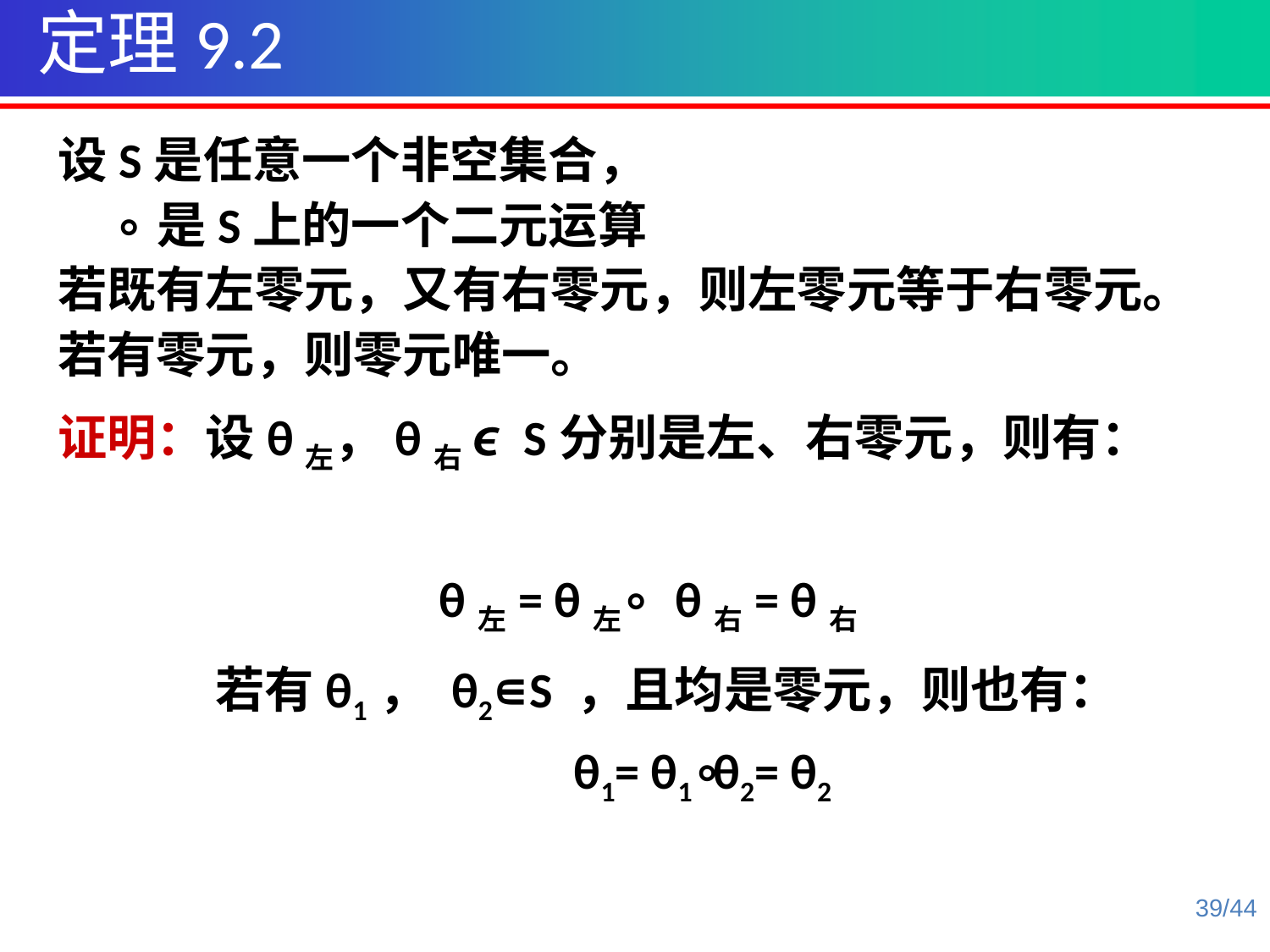

定理9.2
设S是任意一个非空集合，
     ∘是S上的一个二元运算
若既有左零元，又有右零元，则左零元等于右零元。
若有零元，则零元唯一。
证明：设θ左，θ右∊S分别是左、右零元，则有：
                                  θ左= θ左∘ θ右= θ右
             若有θ1， θ2∊S ，且均是零元，则也有：				           θ1= θ1∘θ2= θ2
39/44